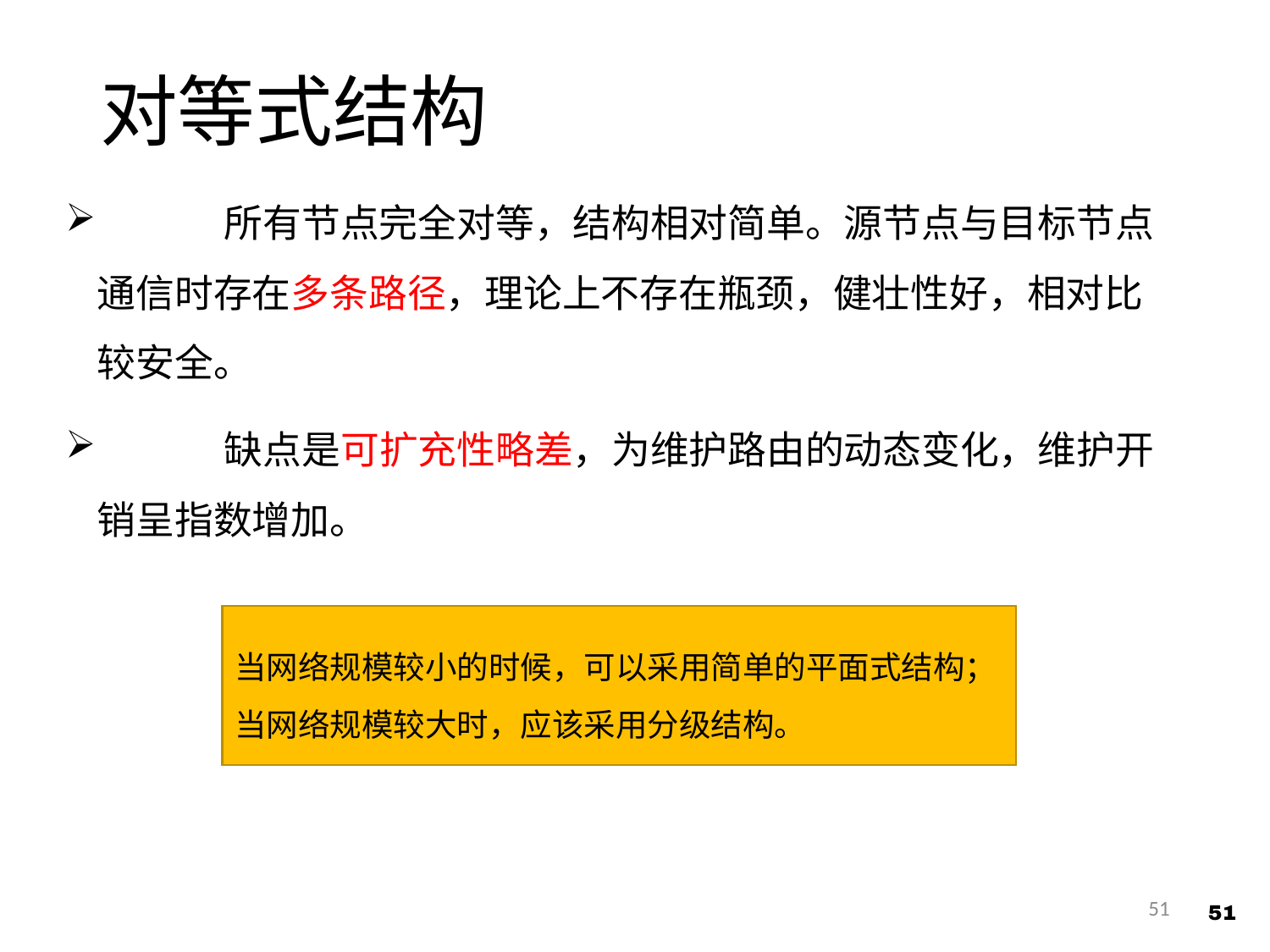

# 对等式结构
	所有节点完全对等，结构相对简单。源节点与目标节点通信时存在多条路径，理论上不存在瓶颈，健壮性好，相对比较安全。
	缺点是可扩充性略差，为维护路由的动态变化，维护开销呈指数增加。
当网络规模较小的时候，可以采用简单的平面式结构；
当网络规模较大时，应该采用分级结构。
51
51